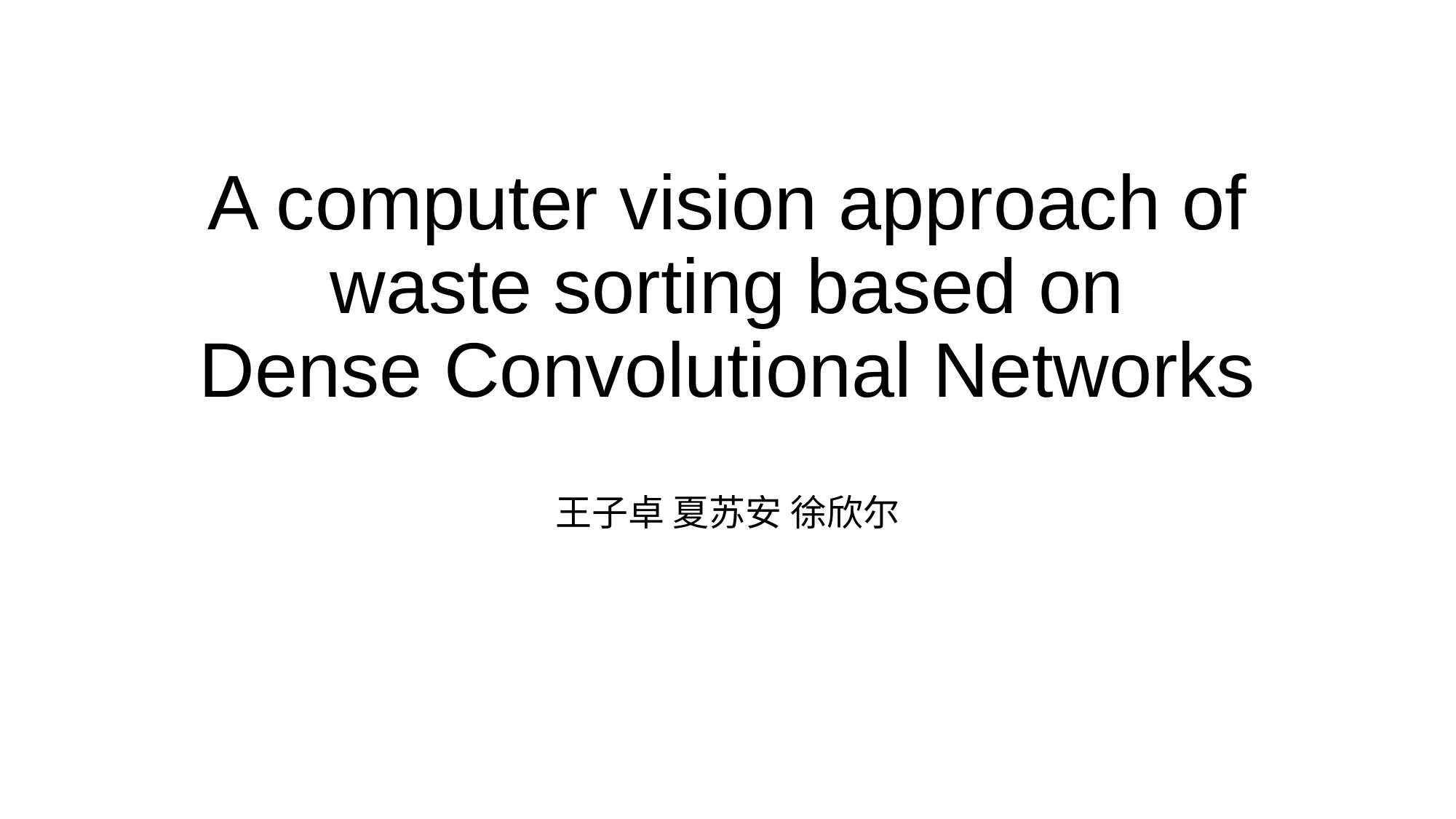

# A computer vision approach of waste sorting based on Dense Convolutional Networks

王子卓 夏苏安 徐欣尔